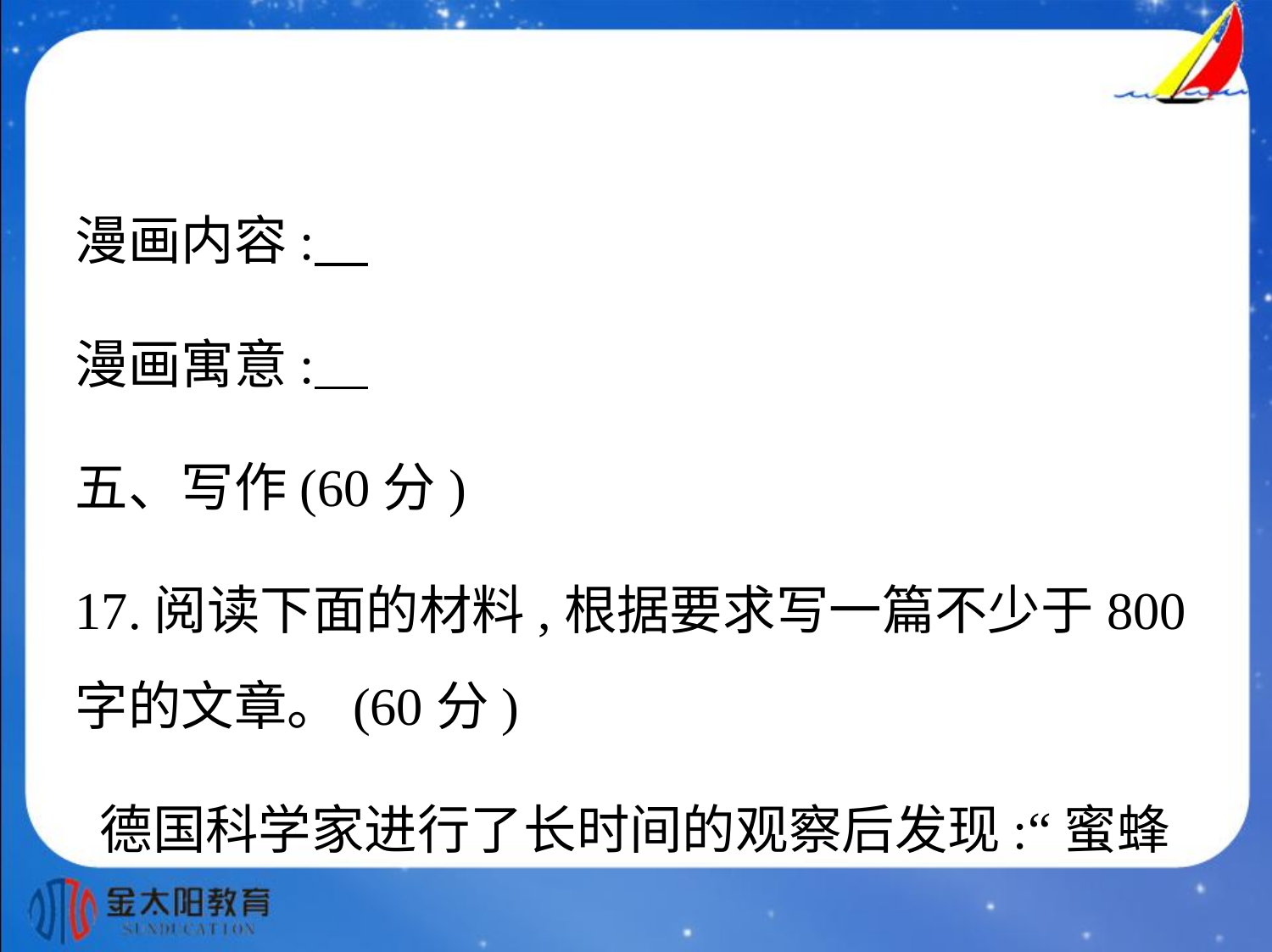

漫画内容:
漫画寓意:
五、写作(60分)
17.阅读下面的材料,根据要求写一篇不少于800
字的文章。(60分)
 德国科学家进行了长时间的观察后发现:“蜜蜂